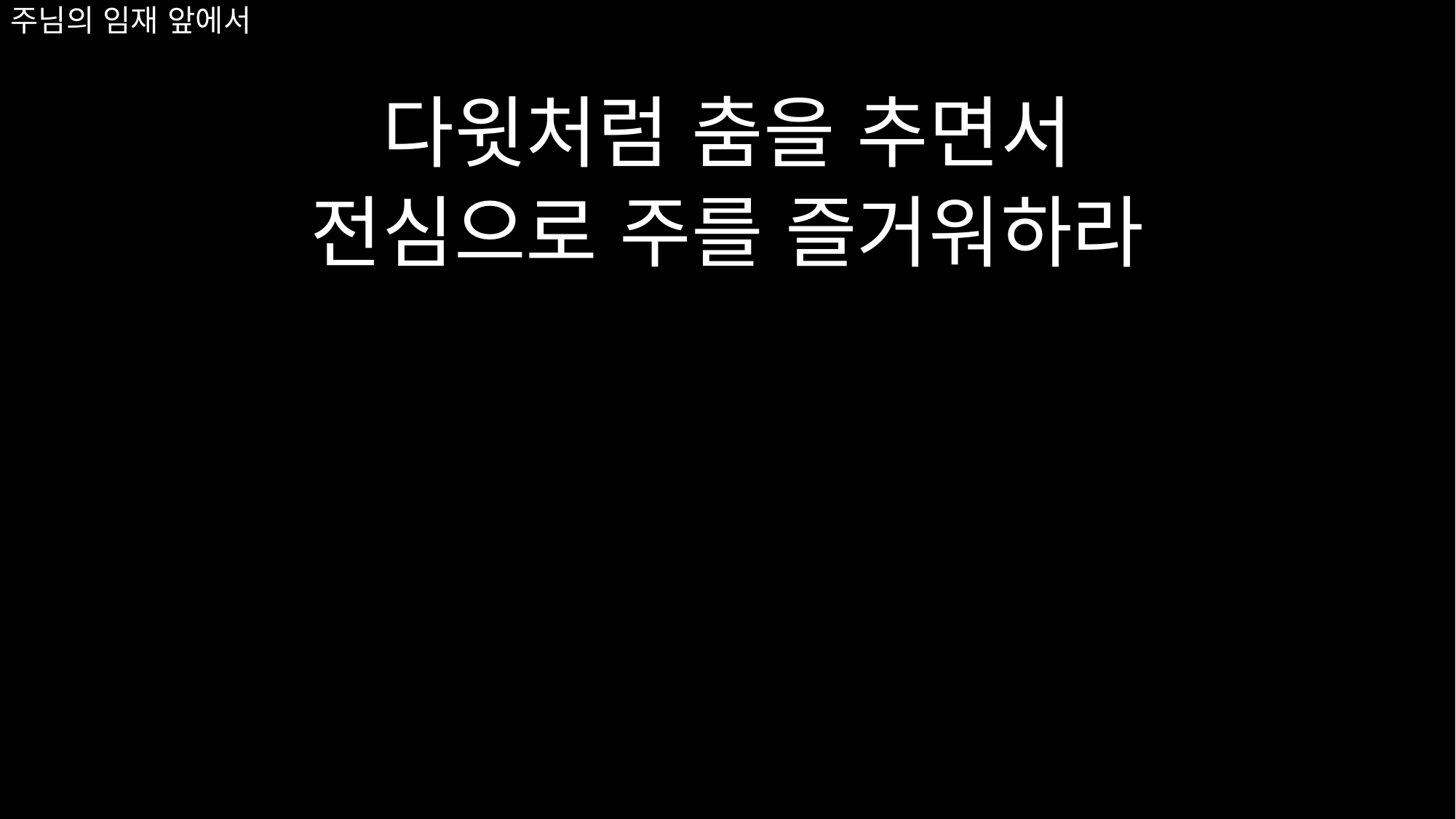

# 주님의 임재 앞에서
다윗처럼 춤을 추면서
전심으로 주를 즐거워하라